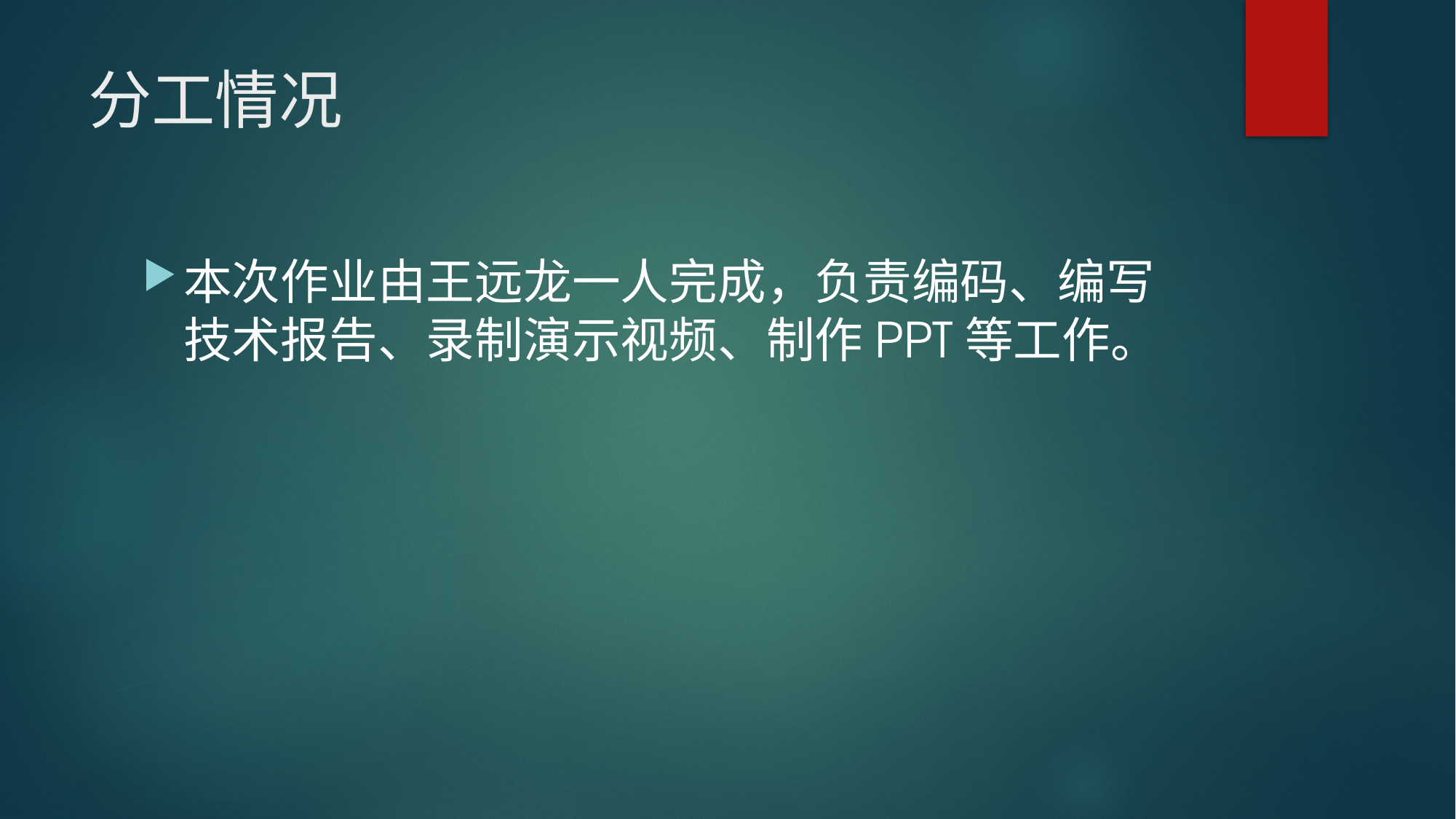

# 分工情况
本次作业由王远龙一人完成，负责编码、编写技术报告、录制演示视频、制作PPT等工作。